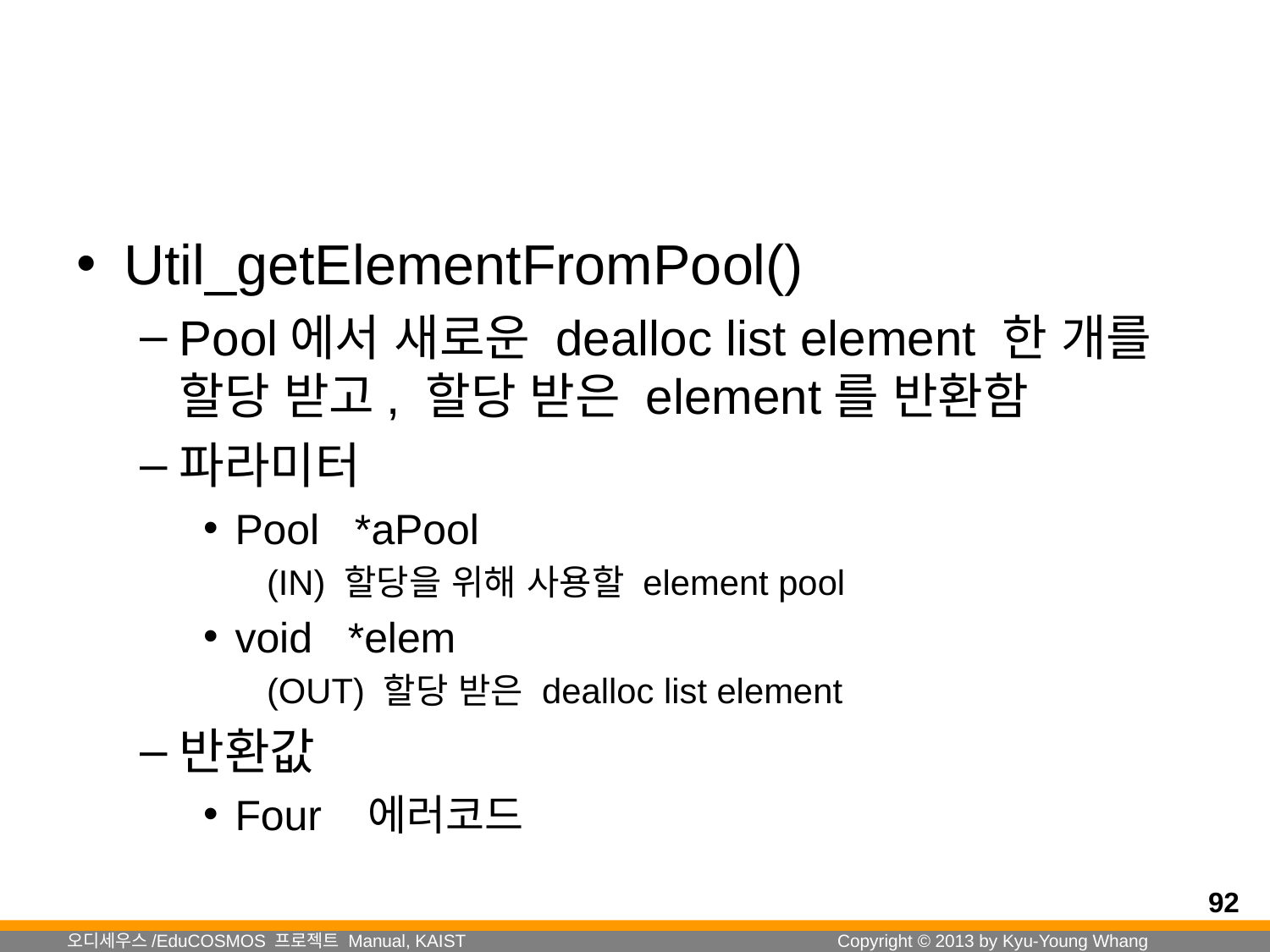

#
Util_getElementFromPool()
Pool에서 새로운 dealloc list element 한 개를 할당 받고, 할당 받은 element를 반환함
파라미터
Pool   *aPool
(IN) 할당을 위해 사용할 element pool
void   *elem
(OUT) 할당 받은 dealloc list element
반환값
Four   에러코드